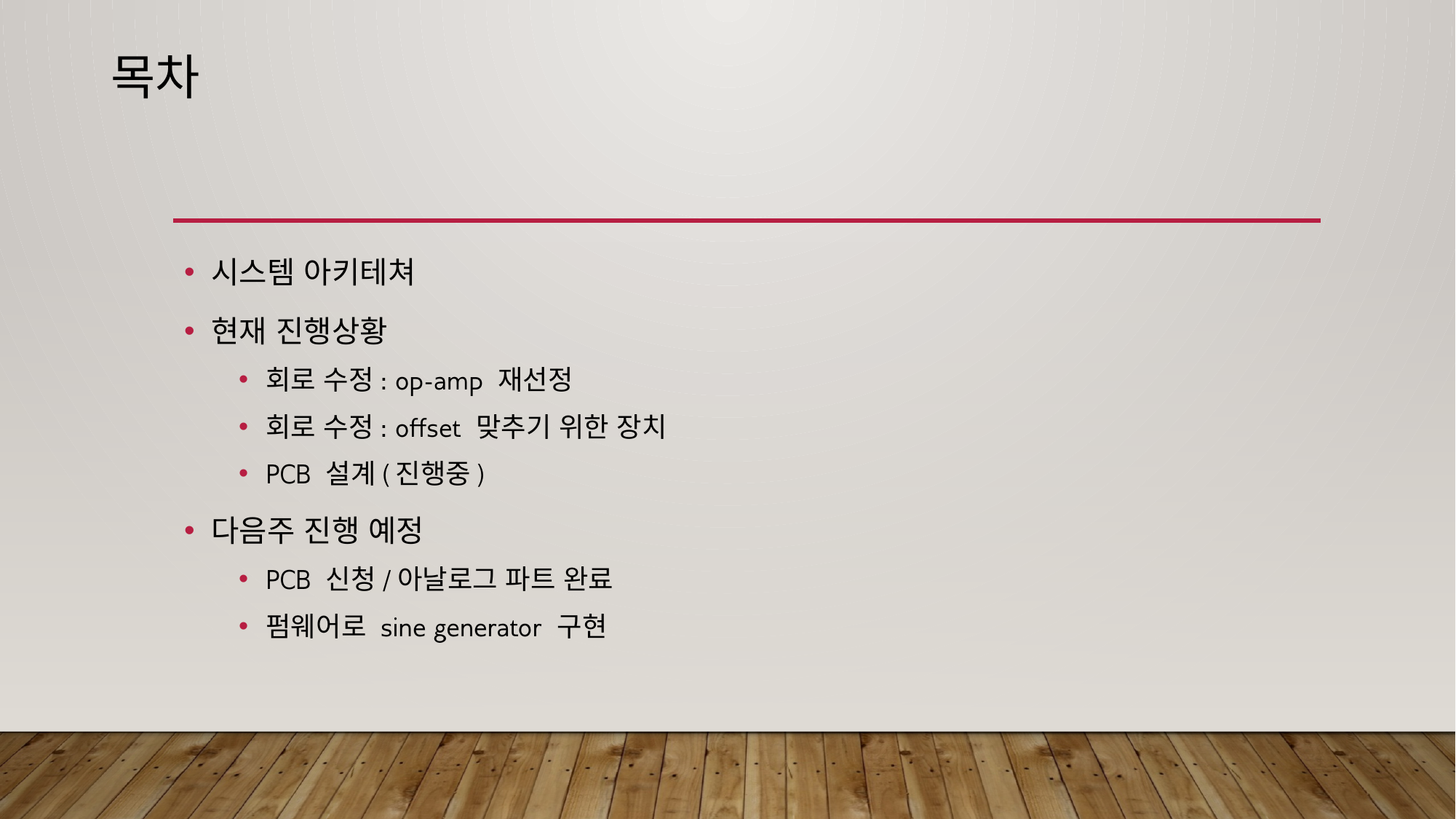

# 목차
시스템 아키테쳐
현재 진행상황
회로 수정: op-amp 재선정
회로 수정: offset 맞추기 위한 장치
PCB 설계(진행중)
다음주 진행 예정
PCB 신청/아날로그 파트 완료
펌웨어로 sine generator 구현